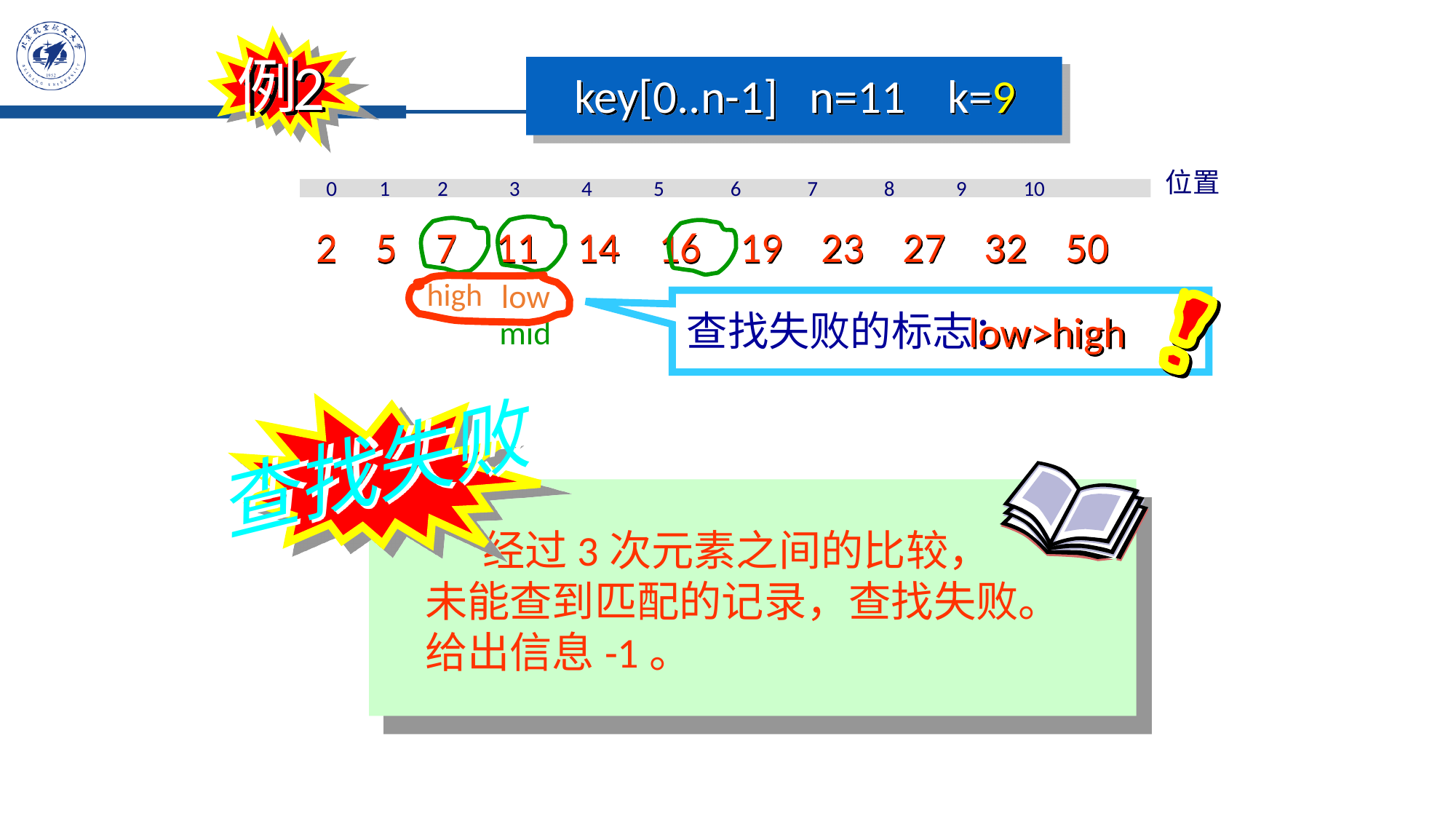

2
例

key[0..n-1]   n=11    k=9
位置
0         1          2             3             4             5              6              7              8             9            10

2    5    7    11    14    16    19    23    27    32    50

high

high

mid

low

low
mid

mid
high

                              low>high
查找失败的标志：

查找失败

     经过3次元素之间的比较，
未能查到匹配的记录，查找失败。给出信息-1。